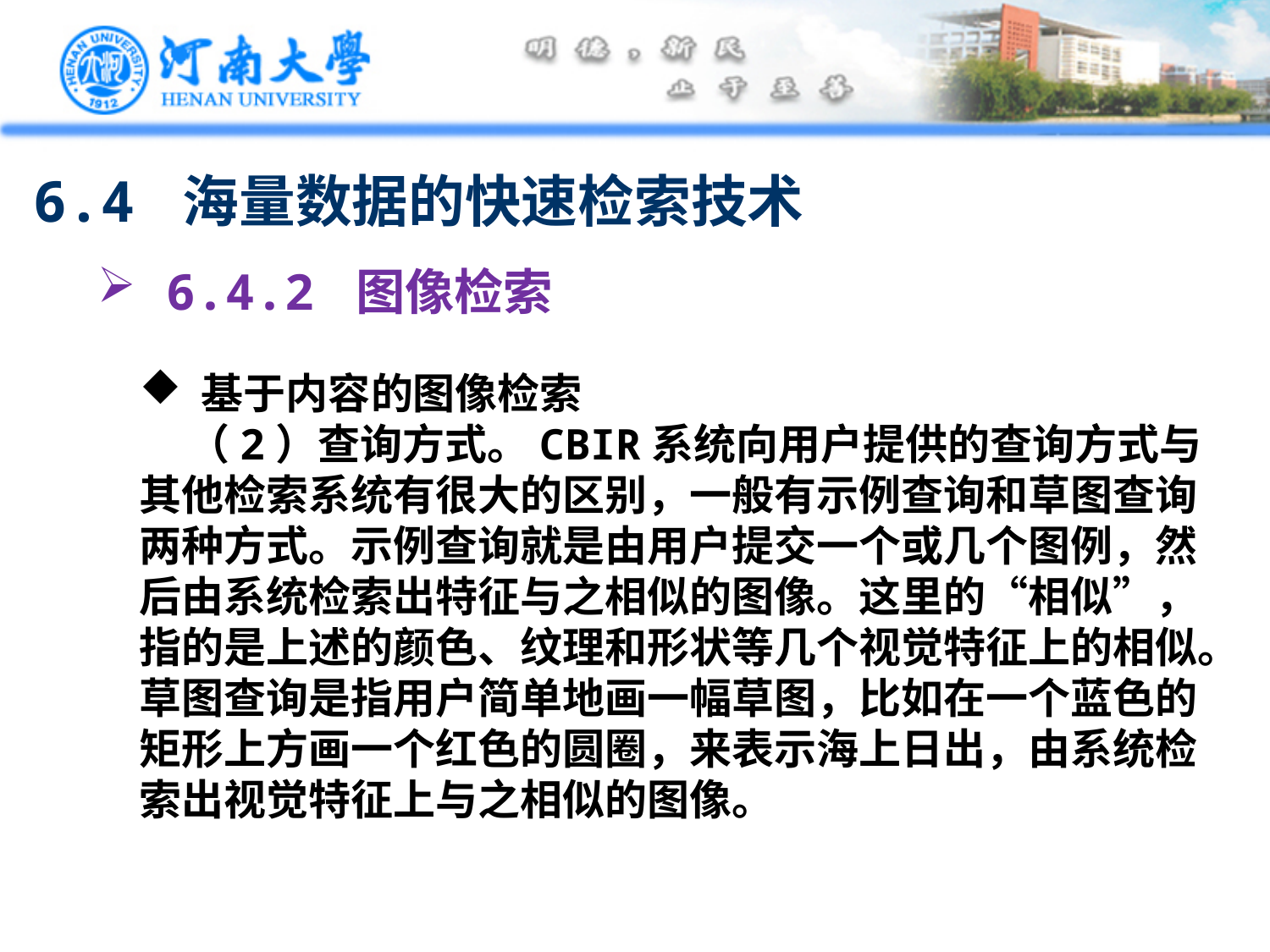

6.4 海量数据的快速检索技术
 6.4.2 图像检索
 基于内容的图像检索
    （2）查询方式。CBIR系统向用户提供的查询方式与其他检索系统有很大的区别，一般有示例查询和草图查询两种方式。示例查询就是由用户提交一个或几个图例，然后由系统检索出特征与之相似的图像。这里的“相似”，指的是上述的颜色、纹理和形状等几个视觉特征上的相似。草图查询是指用户简单地画一幅草图，比如在一个蓝色的矩形上方画一个红色的圆圈，来表示海上日出，由系统检索出视觉特征上与之相似的图像。